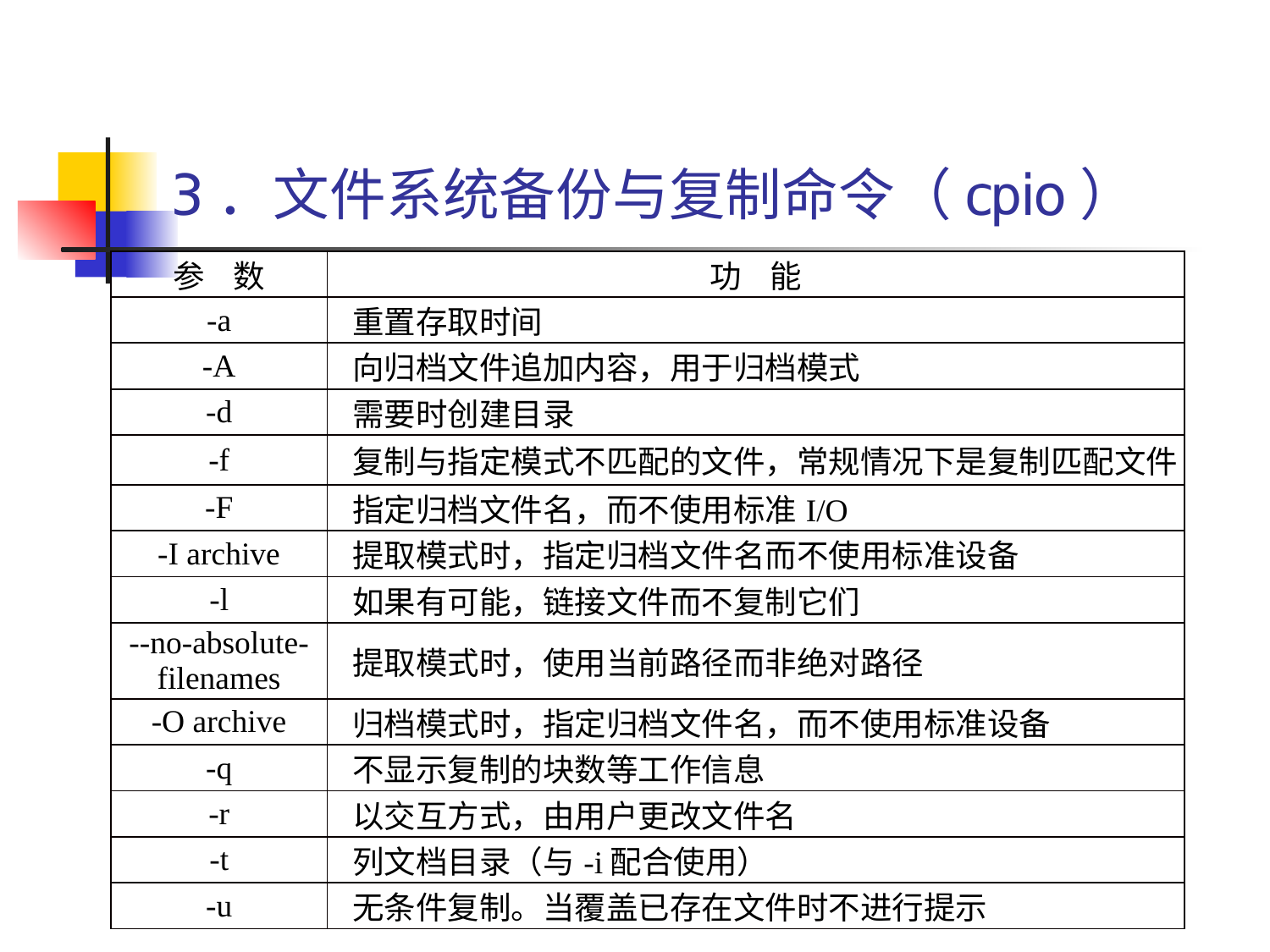

# 3．文件系统备份与复制命令（cpio）
| 参 数 | 功 能 |
| --- | --- |
| -a | 重置存取时间 |
| -A | 向归档文件追加内容，用于归档模式 |
| -d | 需要时创建目录 |
| -f | 复制与指定模式不匹配的文件，常规情况下是复制匹配文件 |
| -F | 指定归档文件名，而不使用标准I/O |
| -I archive | 提取模式时，指定归档文件名而不使用标准设备 |
| -l | 如果有可能，链接文件而不复制它们 |
| --no-absolute-filenames | 提取模式时，使用当前路径而非绝对路径 |
| -O archive | 归档模式时，指定归档文件名，而不使用标准设备 |
| -q | 不显示复制的块数等工作信息 |
| -r | 以交互方式，由用户更改文件名 |
| -t | 列文档目录（与-i配合使用） |
| -u | 无条件复制。当覆盖已存在文件时不进行提示 |